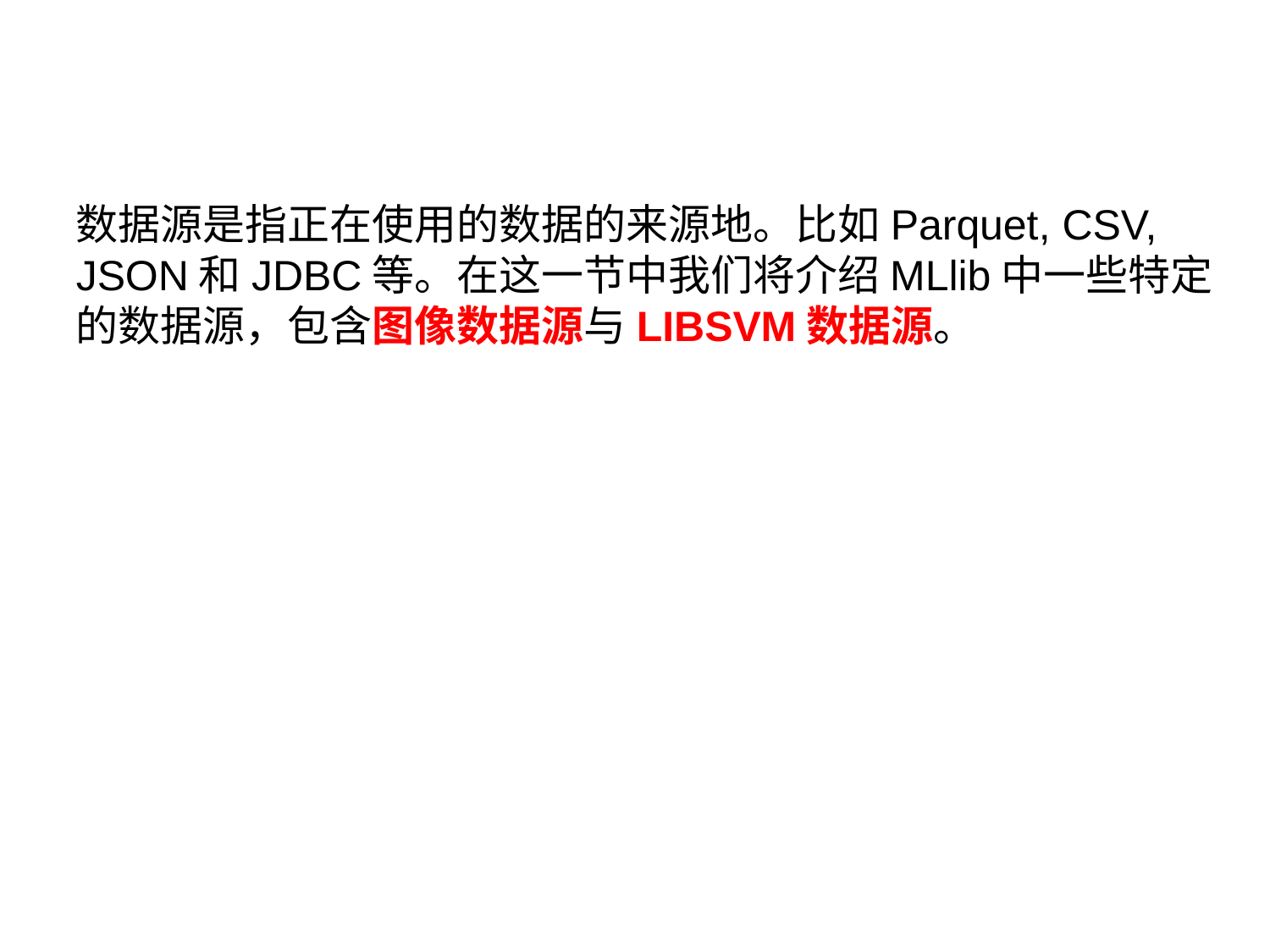

9.3.4 数据源
数据源是指正在使用的数据的来源地。比如Parquet, CSV, JSON和JDBC等。在这一节中我们将介绍MLlib中一些特定的数据源，包含图像数据源与LIBSVM数据源。